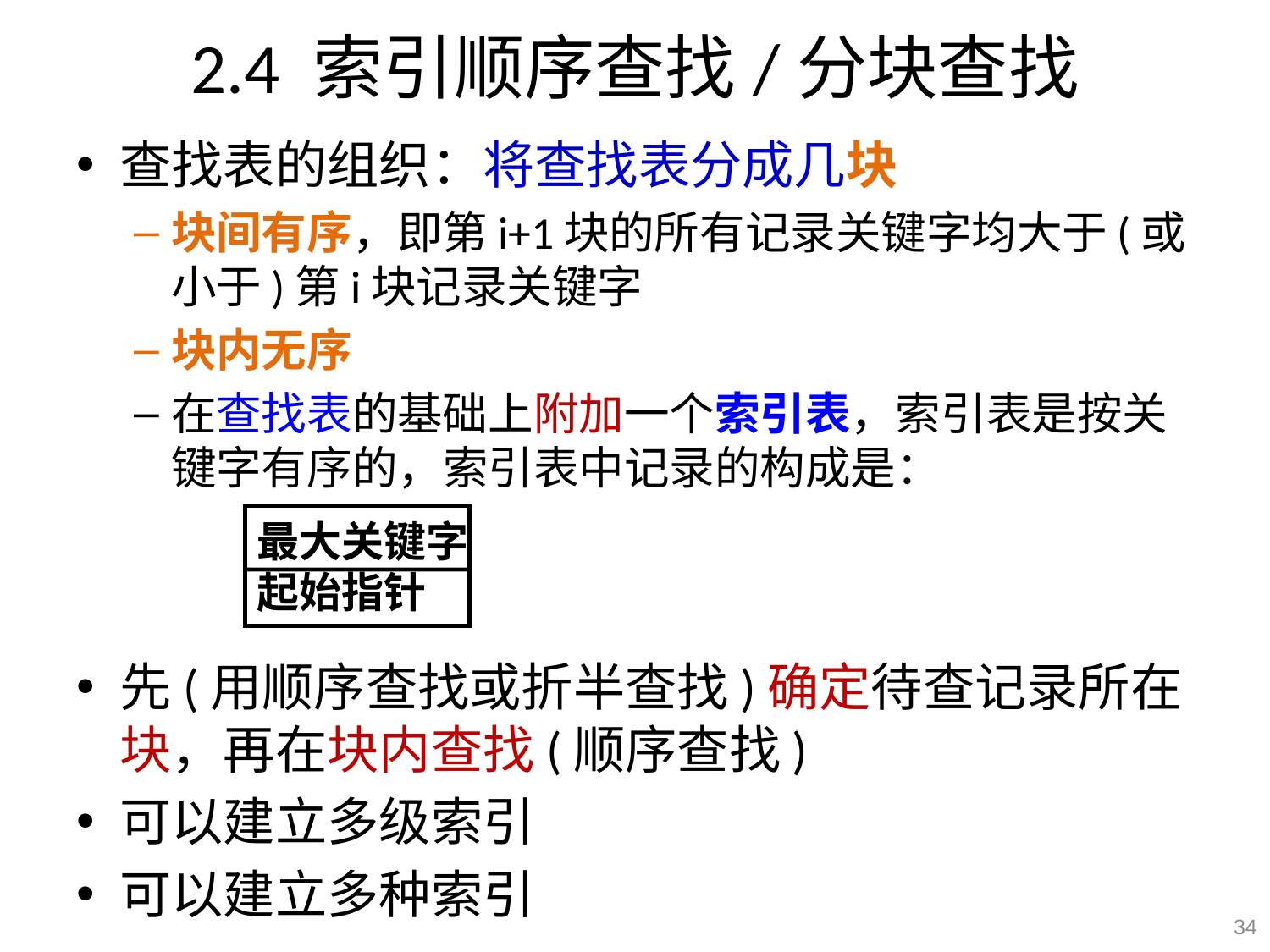

# 2.4 索引顺序查找/分块查找
查找表的组织：将查找表分成几块
块间有序，即第i+1块的所有记录关键字均大于(或小于)第i块记录关键字
块内无序
在查找表的基础上附加一个索引表，索引表是按关键字有序的，索引表中记录的构成是：

先(用顺序查找或折半查找)确定待查记录所在块，再在块内查找(顺序查找)
可以建立多级索引
可以建立多种索引

最大关键字
起始指针

34